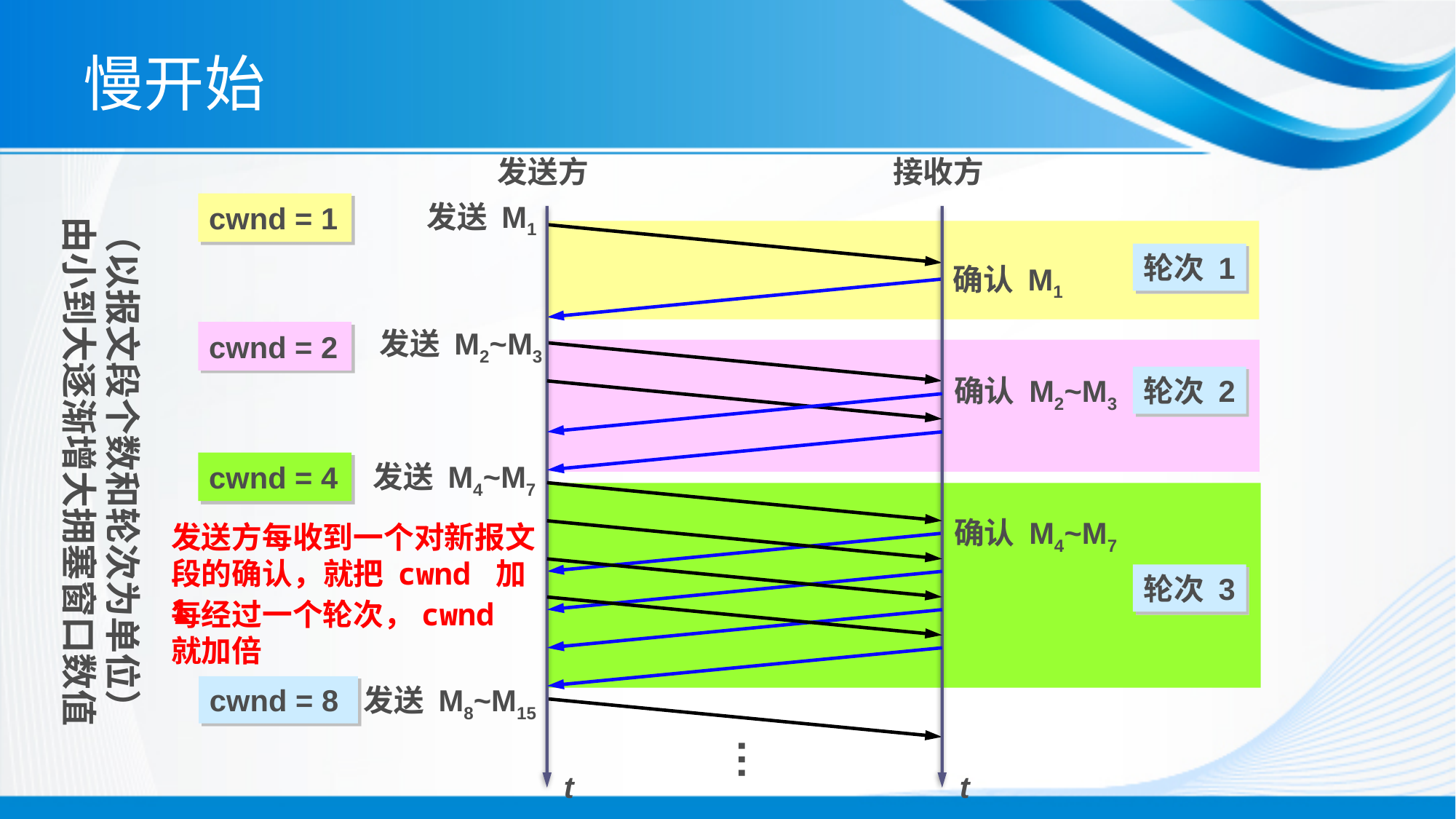

慢开始
发送方
接收方
发送 M1
cwnd = 1

（以报文段个数和轮次为单位）
由小到大逐渐增大拥塞窗口数值

轮次 1
 确认 M1

发送 M2~M3
cwnd = 2

 确认 M2~M3
轮次 2

cwnd = 4
发送 M4~M7

 确认 M4~M7
发送方每收到一个对新报文段的确认，就把 cwnd 加 1

轮次 3

每经过一个轮次，cwnd 就加倍

cwnd = 8
发送 M8~M15

…
t
t